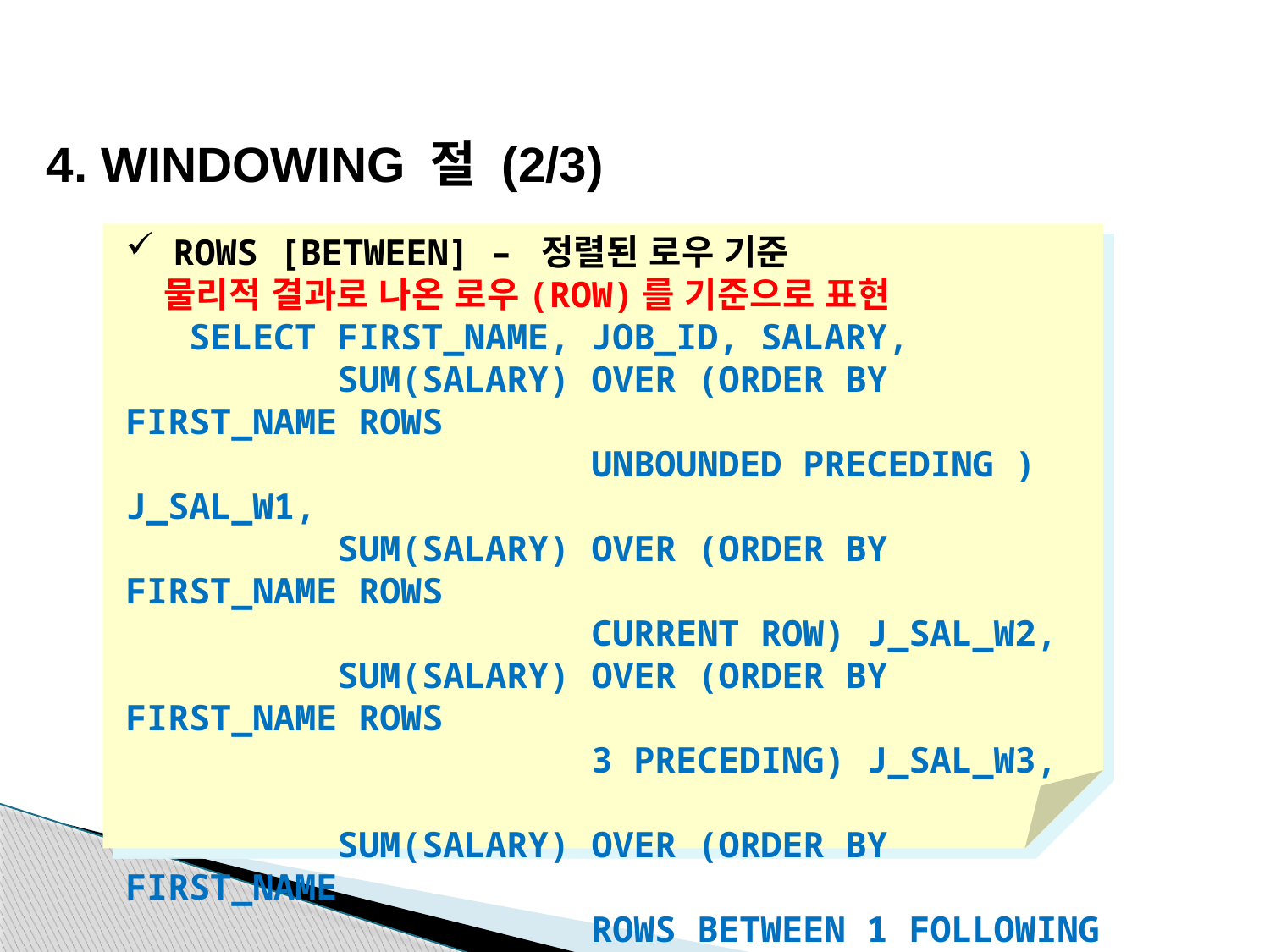

4. WINDOWING 절 (2/3)
ROWS [BETWEEN] – 정렬된 로우 기준
   물리적 결과로 나온 로우(ROW)를 기준으로 표현
   SELECT FIRST_NAME, JOB_ID, SALARY,
          SUM(SALARY) OVER (ORDER BY FIRST_NAME ROWS
                      UNBOUNDED PRECEDING ) J_SAL_W1,
          SUM(SALARY) OVER (ORDER BY FIRST_NAME ROWS
                      CURRENT ROW) J_SAL_W2,
          SUM(SALARY) OVER (ORDER BY FIRST_NAME ROWS
                      3 PRECEDING) J_SAL_W3,
          SUM(SALARY) OVER (ORDER BY FIRST_NAME
                      ROWS BETWEEN 1 FOLLOWING
                           AND 2 FOLLOWING) J_SAL_W4
     FROM EMPLOYEES
    ORDER BY FIRST_NAME;